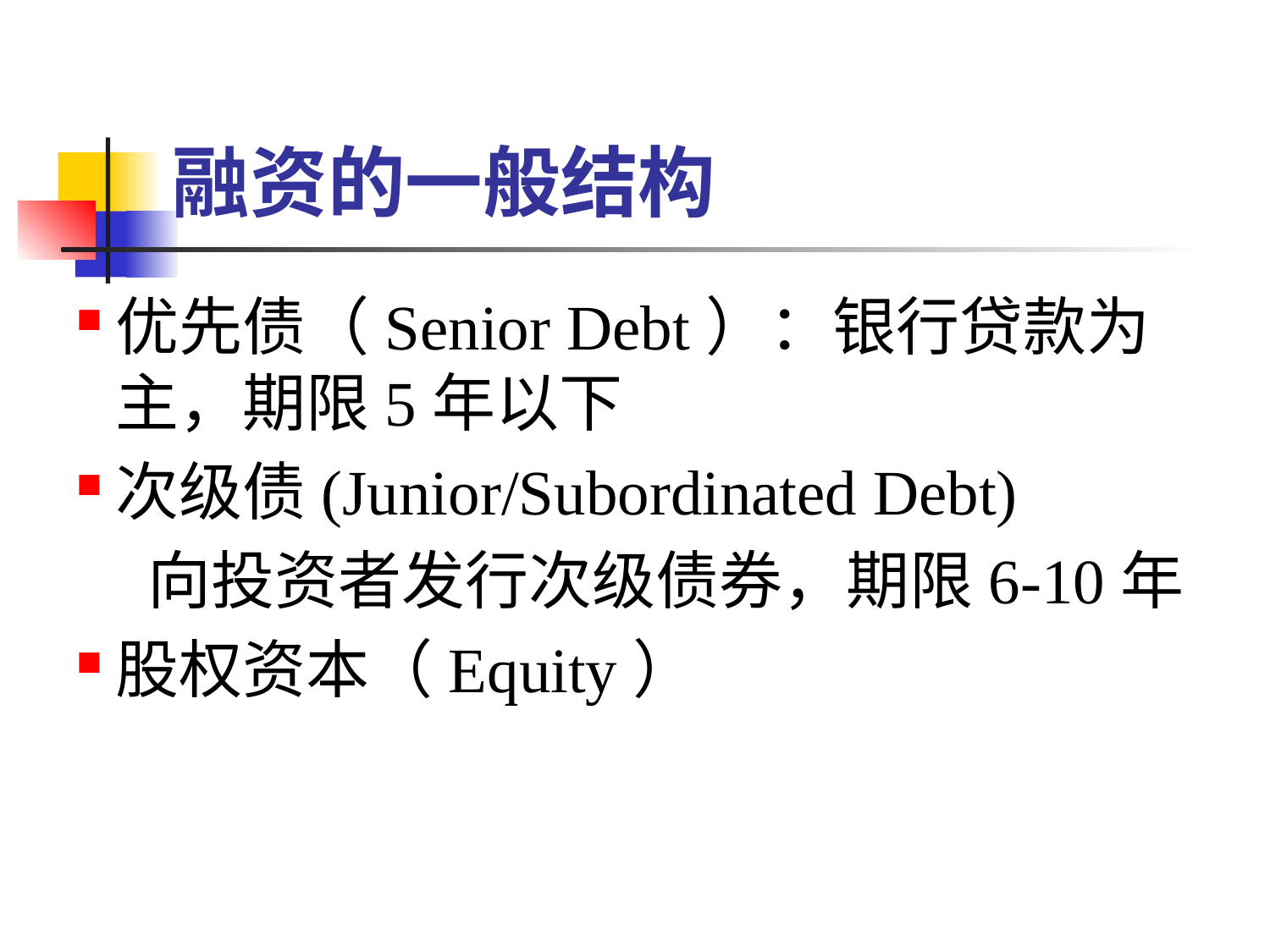

# 融资的一般结构
优先债（Senior Debt）：银行贷款为主，期限5年以下
次级债(Junior/Subordinated Debt)
    向投资者发行次级债券，期限6-10年
股权资本（Equity）